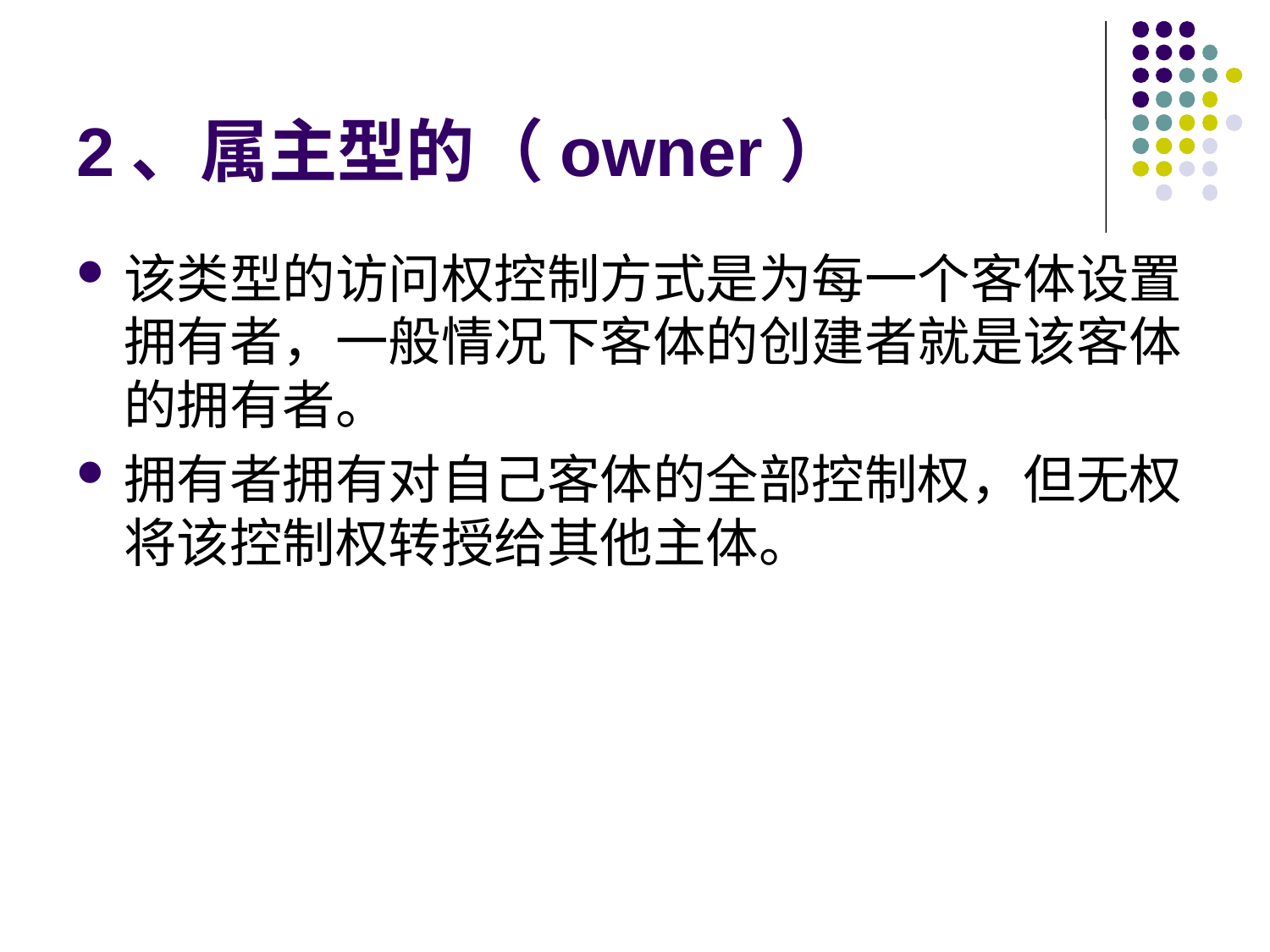

# 2、属主型的（owner）
该类型的访问权控制方式是为每一个客体设置拥有者，一般情况下客体的创建者就是该客体的拥有者。
拥有者拥有对自己客体的全部控制权，但无权将该控制权转授给其他主体。